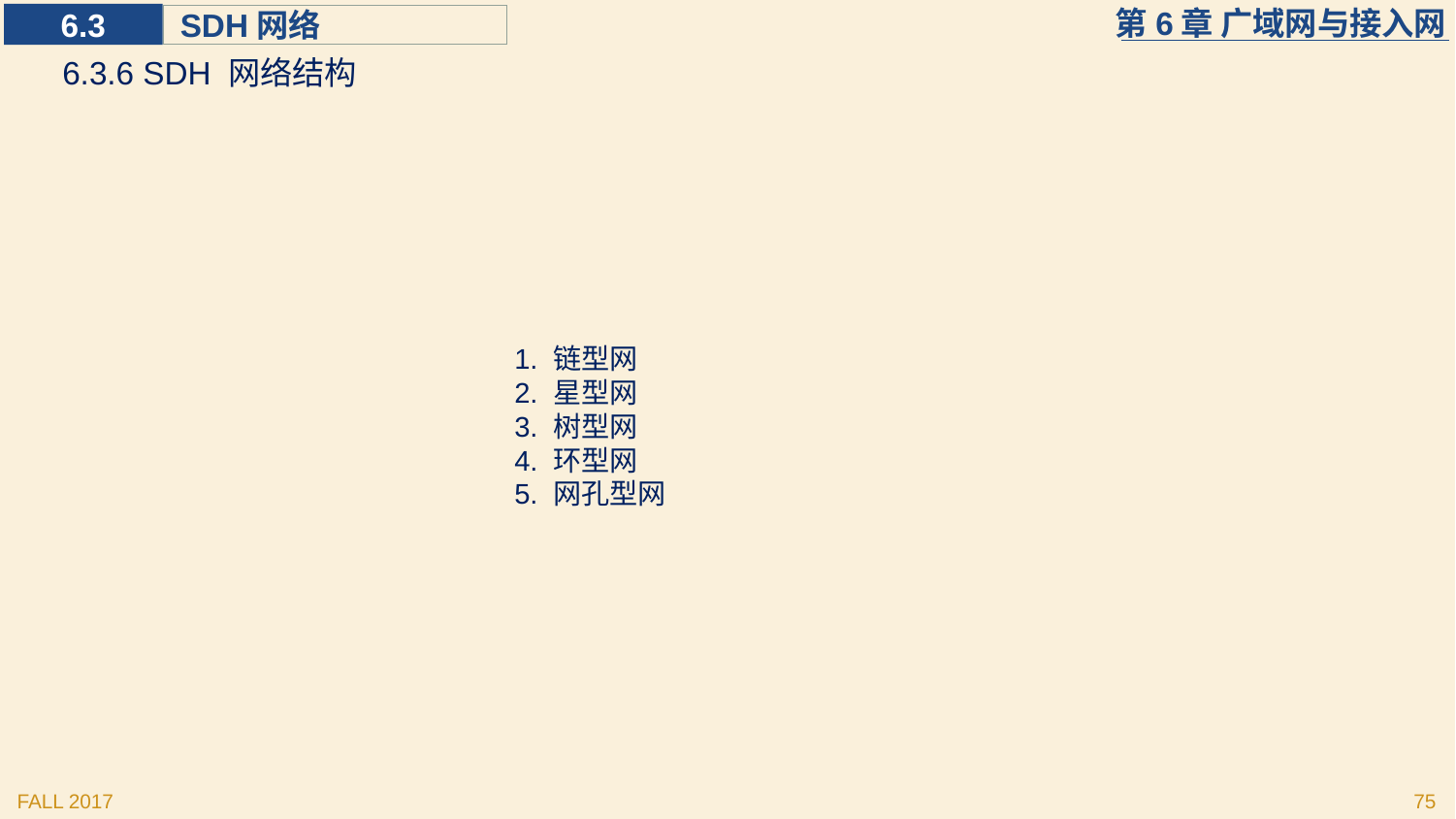

6.3.6 SDH 网络结构
1. 链型网
2. 星型网
3. 树型网
4. 环型网
5. 网孔型网